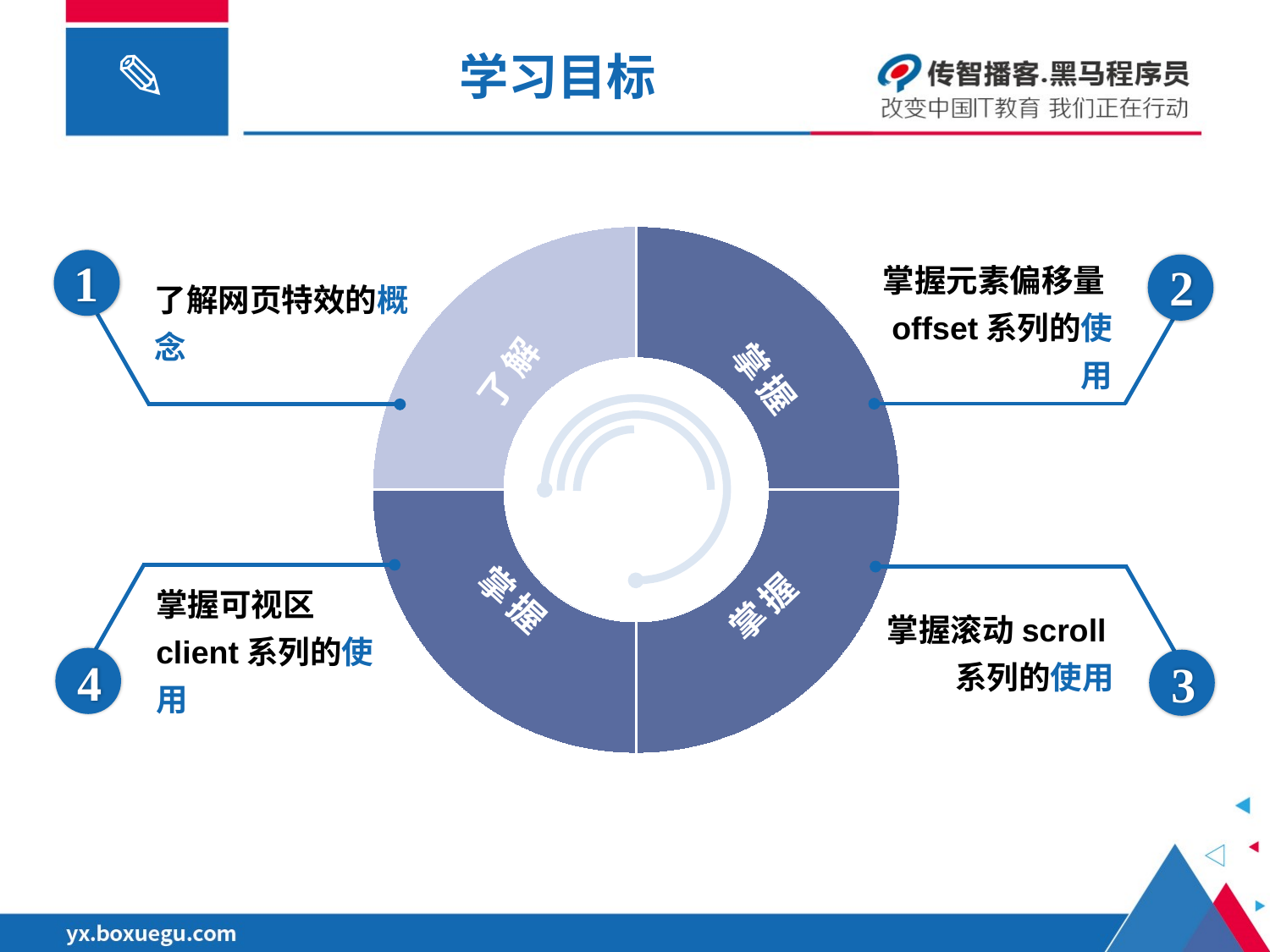

# 学习目标

### Chart

| Category | 销售额 |
|---|---|
| 熟悉知识 | 2.0 |
| 熟悉知识 | 2.0 |
| 熟悉知识 | 2.0 |
| 熟悉知识 | 2.0 |
了解
掌握

掌握
掌握元素偏移量offset系列的使用
2

1

了解网页特效的概念
掌握可视区client系列的使用
4

3

掌握滚动scroll系列的使用